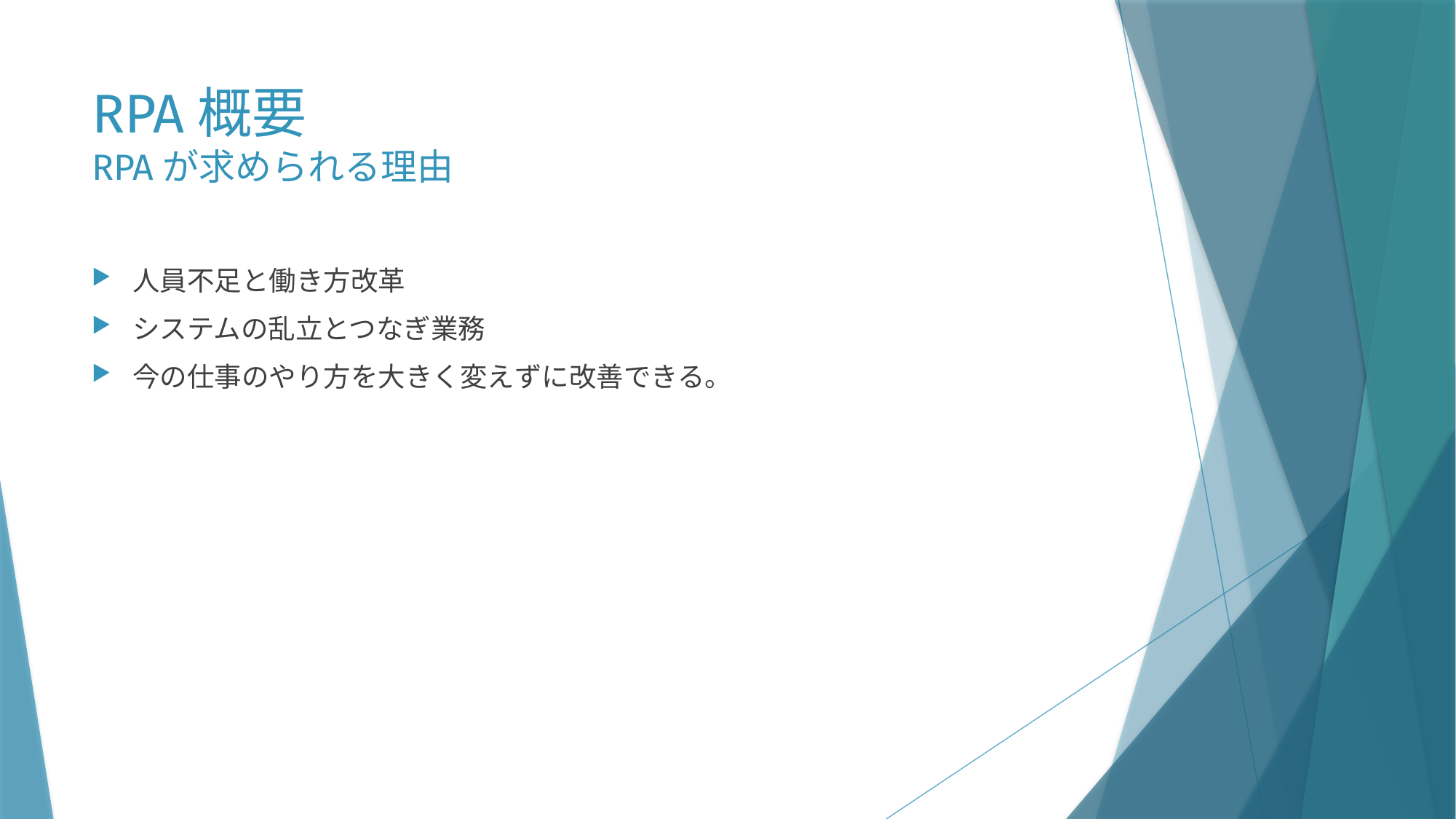

# RPA概要 RPAが求められる理由
人員不足と働き方改革
システムの乱立とつなぎ業務
今の仕事のやり方を大きく変えずに改善できる。